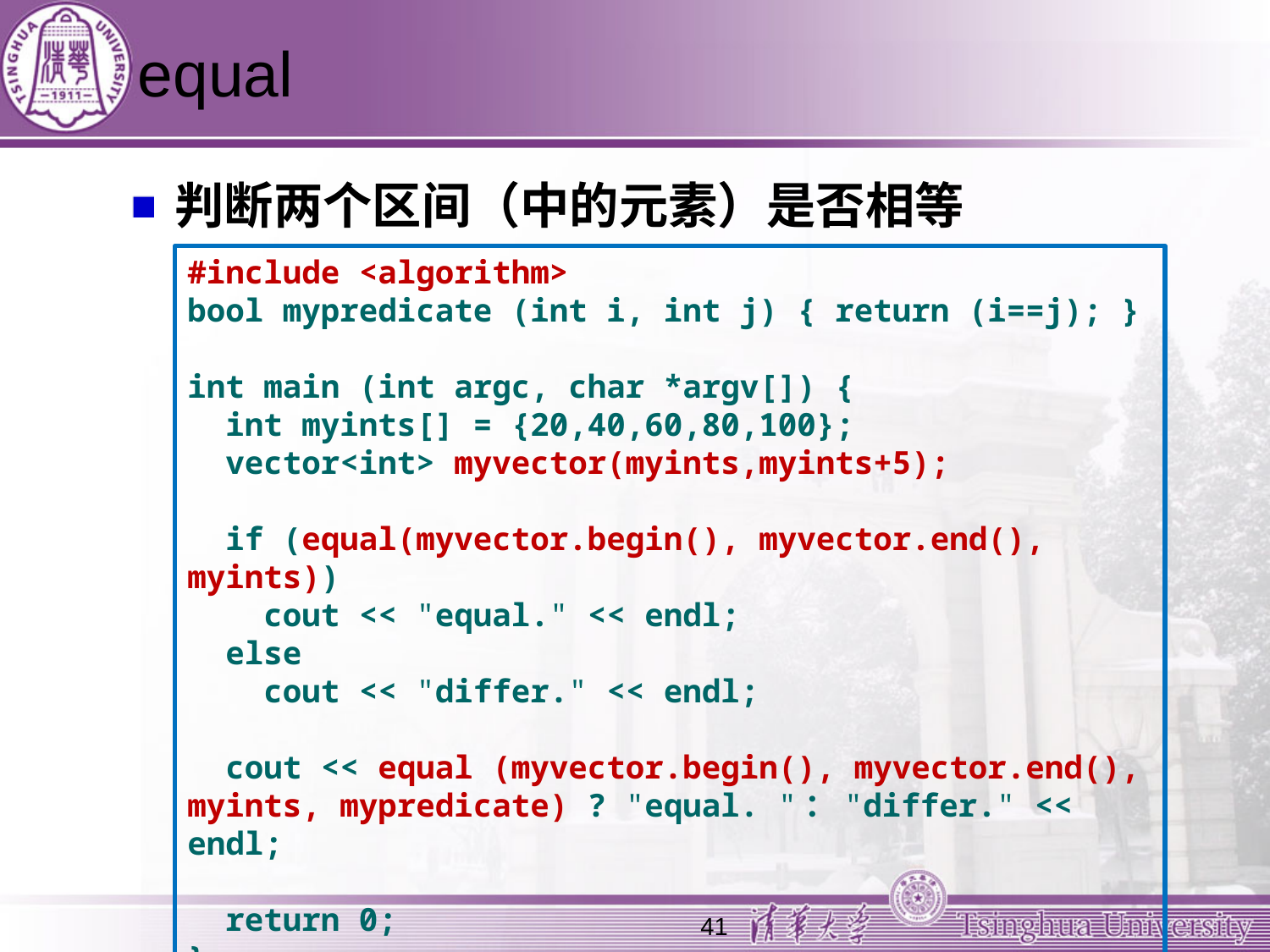

# equal
判断两个区间（中的元素）是否相等

#include <algorithm>
bool mypredicate (int i, int j) { return (i==j); }

int main (int argc, char *argv[]) {
  int myints[] = {20,40,60,80,100};
  vector<int> myvector(myints,myints+5);

  if (equal(myvector.begin(), myvector.end(), myints))
    cout << "equal." << endl;
  else
    cout << "differ." << endl;

  cout << equal (myvector.begin(), myvector.end(), myints, mypredicate) ? "equal. "："differ." << endl;

  return 0;
}
41